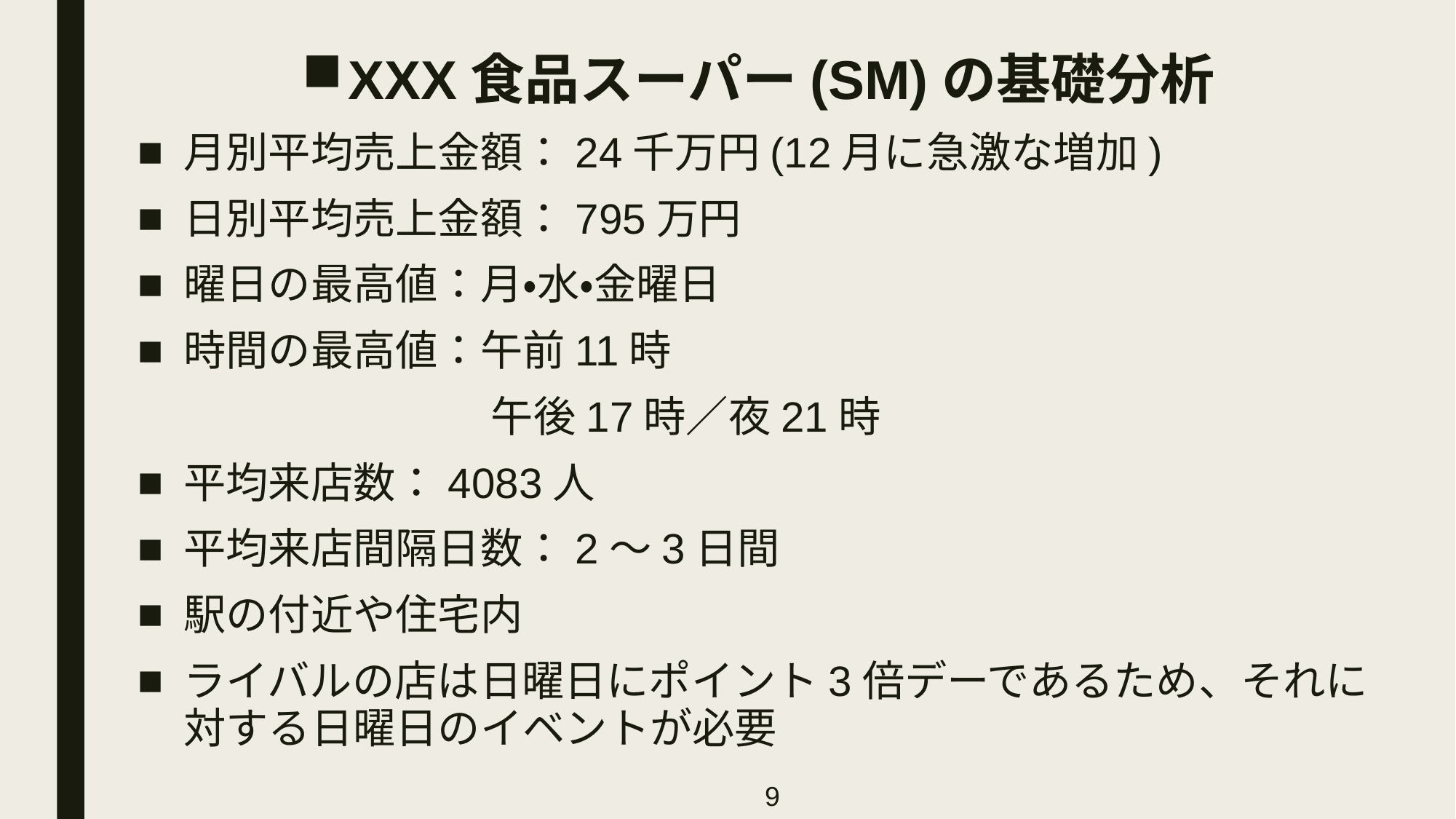

XXX食品スーパー(SM)の基礎分析
月別平均売上金額：24千万円(12月に急激な増加)
日別平均売上金額：795万円
曜日の最高値：月・水・金曜日
時間の最高値：午前11時
　　　　　　　      午後17時／夜21時
平均来店数：4083人
平均来店間隔日数：2～3日間
駅の付近や住宅内
ライバルの店は日曜日にポイント3倍デーであるため、それに対する日曜日のイベントが必要

9